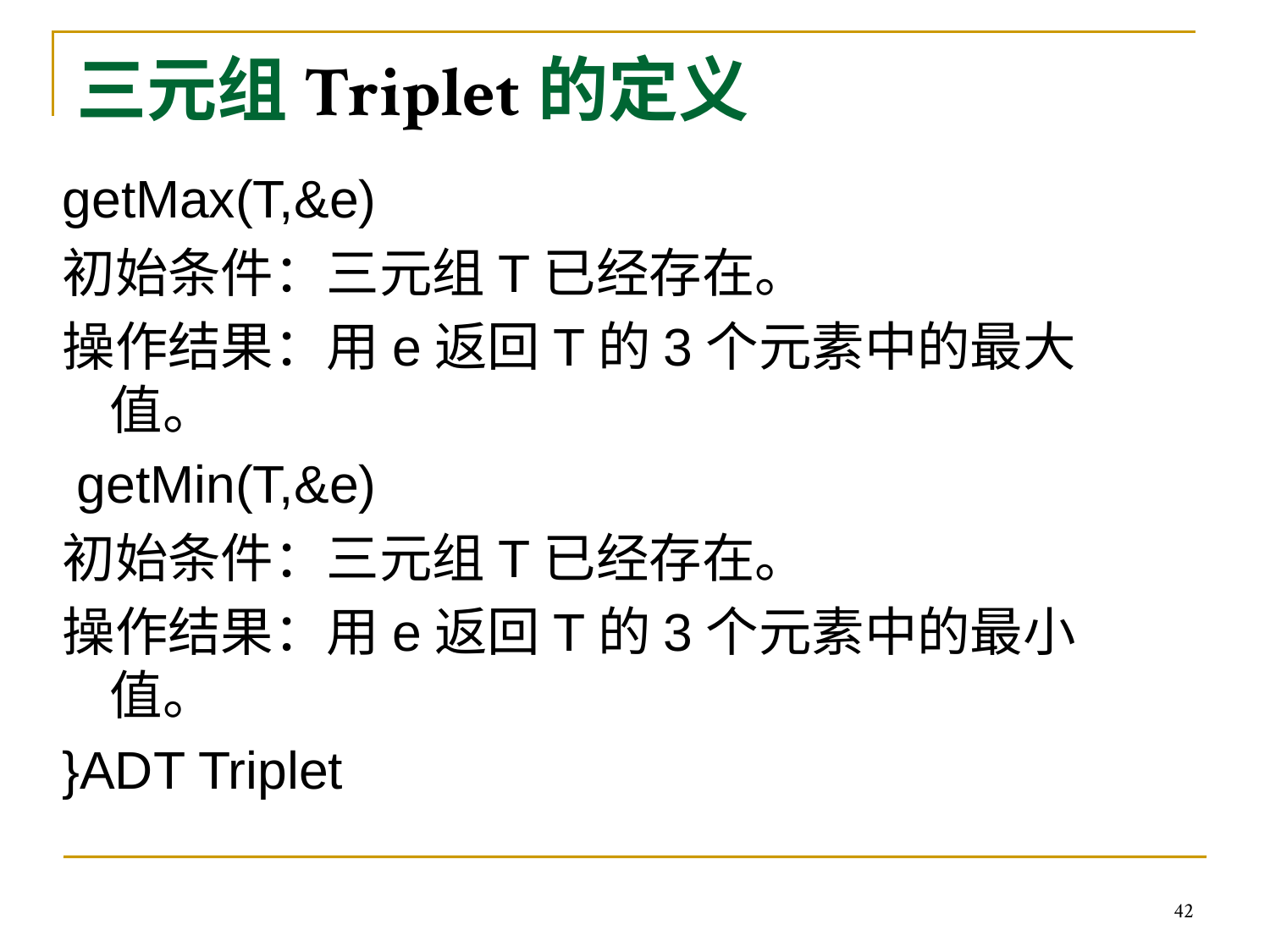

# 三元组Triplet的定义
getMax(T,&e)
初始条件：三元组T已经存在。
操作结果：用e返回T的3个元素中的最大值。
 getMin(T,&e)
初始条件：三元组T已经存在。
操作结果：用e返回T的3个元素中的最小值。
}ADT Triplet

42